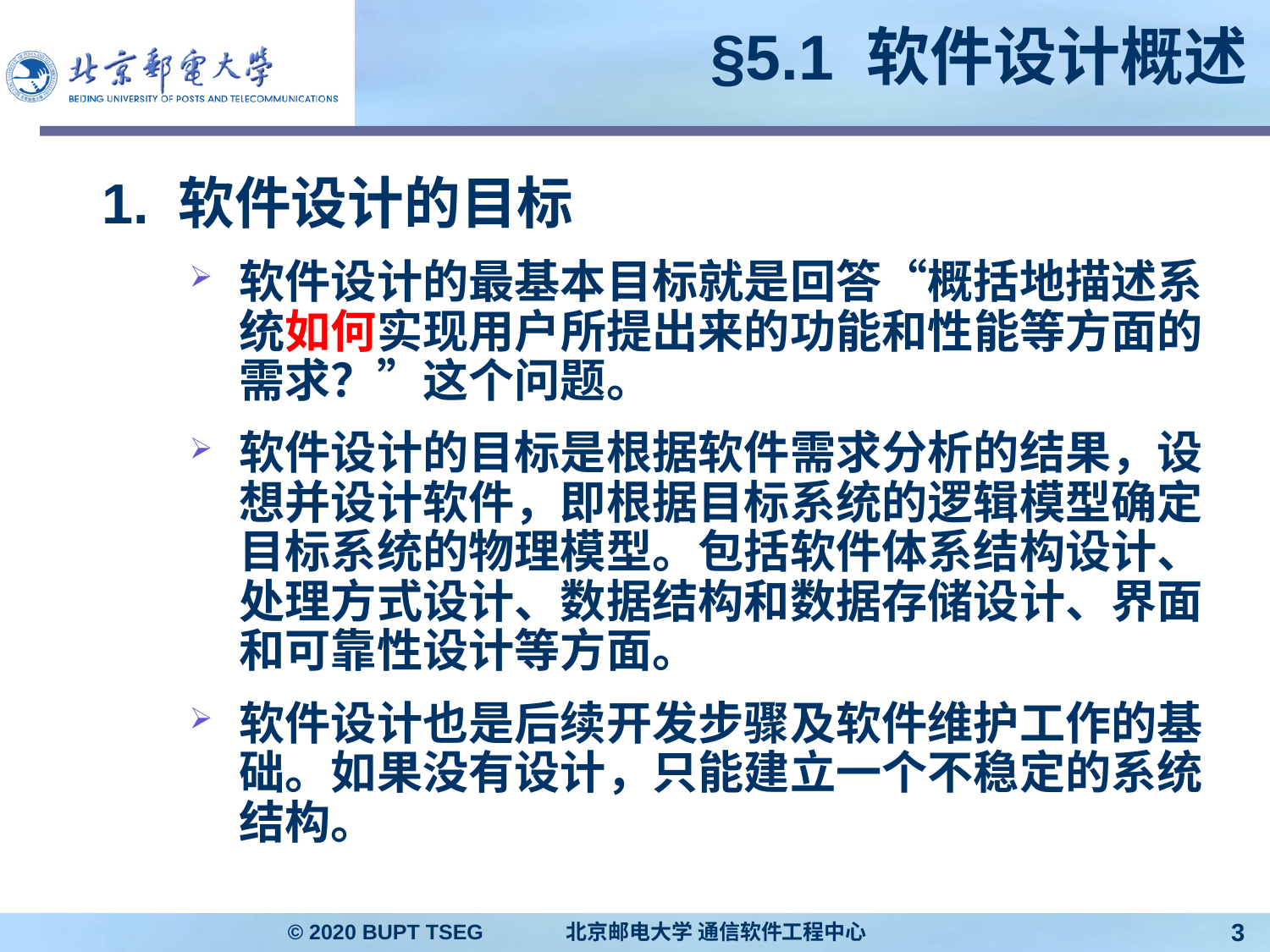

# §5.1 软件设计概述
1. 软件设计的目标
软件设计的最基本目标就是回答“概括地描述系统如何实现用户所提出来的功能和性能等方面的需求？”这个问题。
软件设计的目标是根据软件需求分析的结果，设想并设计软件，即根据目标系统的逻辑模型确定目标系统的物理模型。包括软件体系结构设计、处理方式设计、数据结构和数据存储设计、界面和可靠性设计等方面。
软件设计也是后续开发步骤及软件维护工作的基础。如果没有设计，只能建立一个不稳定的系统结构。
© 2020 BUPT TSEG             北京邮电大学 通信软件工程中心